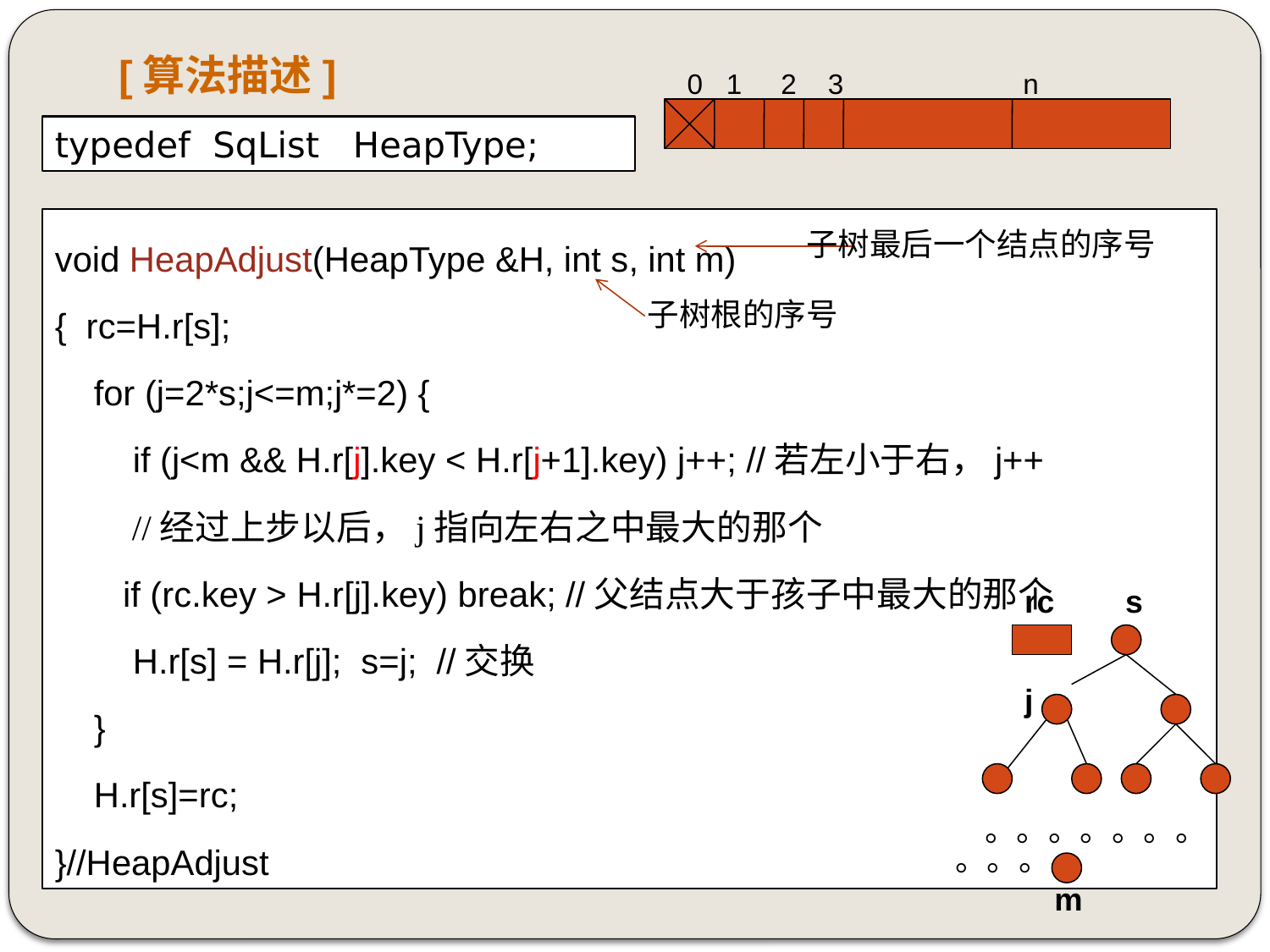

# [算法描述]
0   1     2    3                       n

typedef  SqList   HeapType;
void HeapAdjust(HeapType &H, int s, int m)
{  rc=H.r[s];
    for (j=2*s;j<=m;j*=2) {
        if (j<m && H.r[j].key < H.r[j+1].key) j++; //若左小于右，j++
        //经过上步以后，j指向左右之中最大的那个
       if (rc.key > H.r[j].key) break; //父结点大于孩子中最大的那个
        H.r[s] = H.r[j];  s=j;  //交换
    }
    H.r[s]=rc;
}//HeapAdjust
子树最后一个结点的序号
子树根的序号
rc        s

j

。。。。。。。
。。。

m